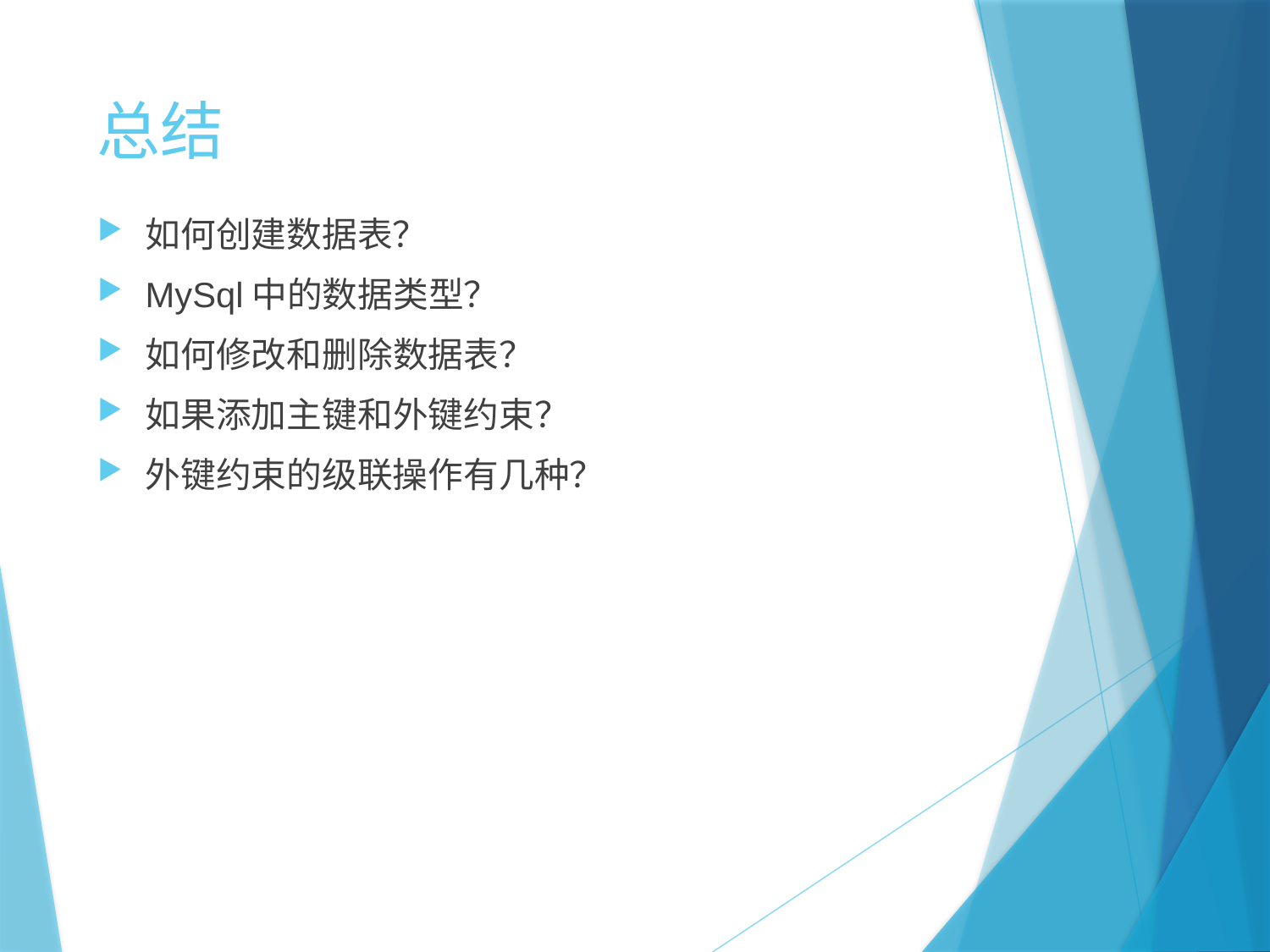

# 总结
如何创建数据表？
MySql中的数据类型？
如何修改和删除数据表？
如果添加主键和外键约束？
外键约束的级联操作有几种？